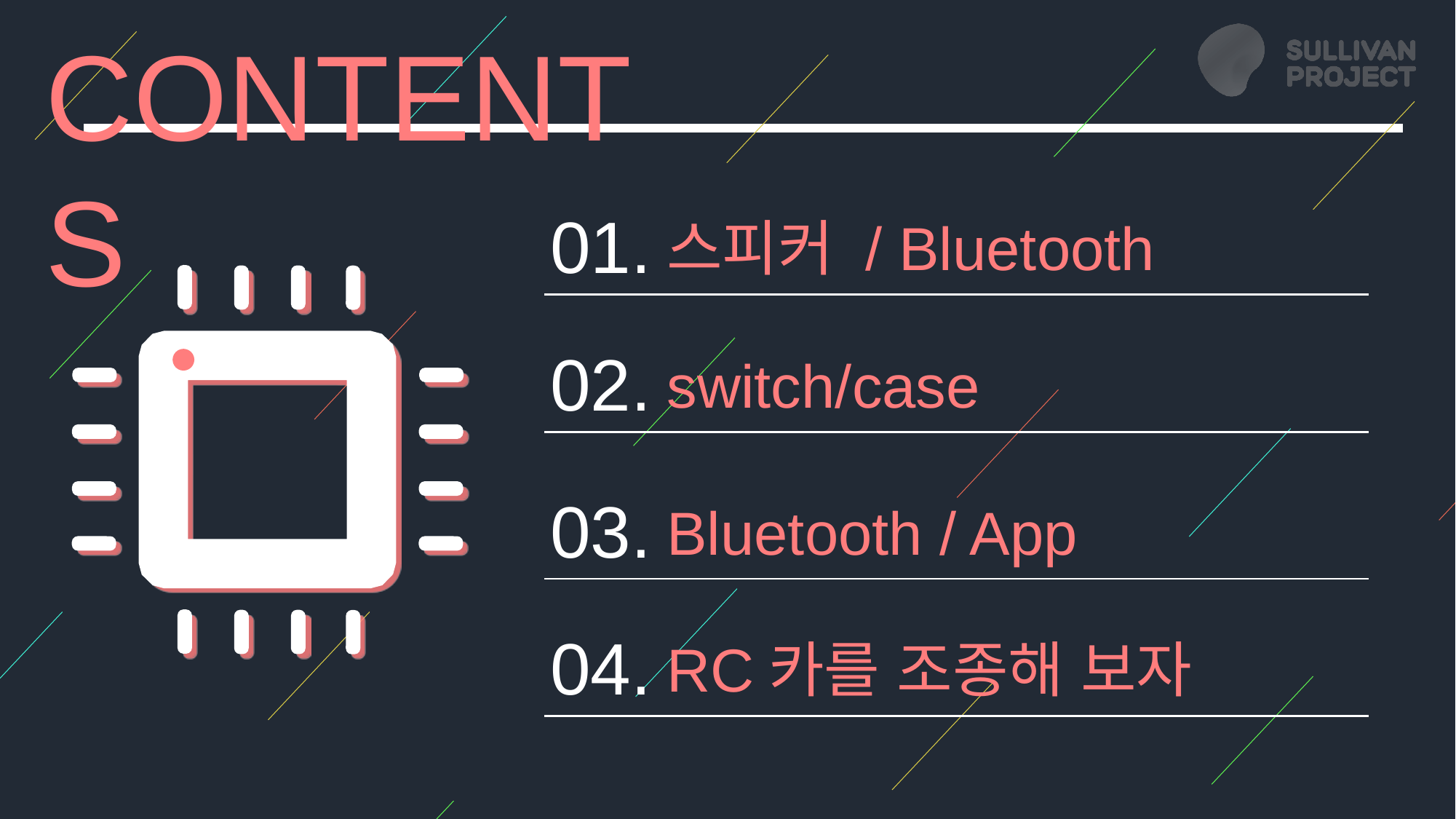

CONTENTS
01.
스피커 / Bluetooth

02.
switch/case

03.
Bluetooth / App

04.
RC카를 조종해 보자